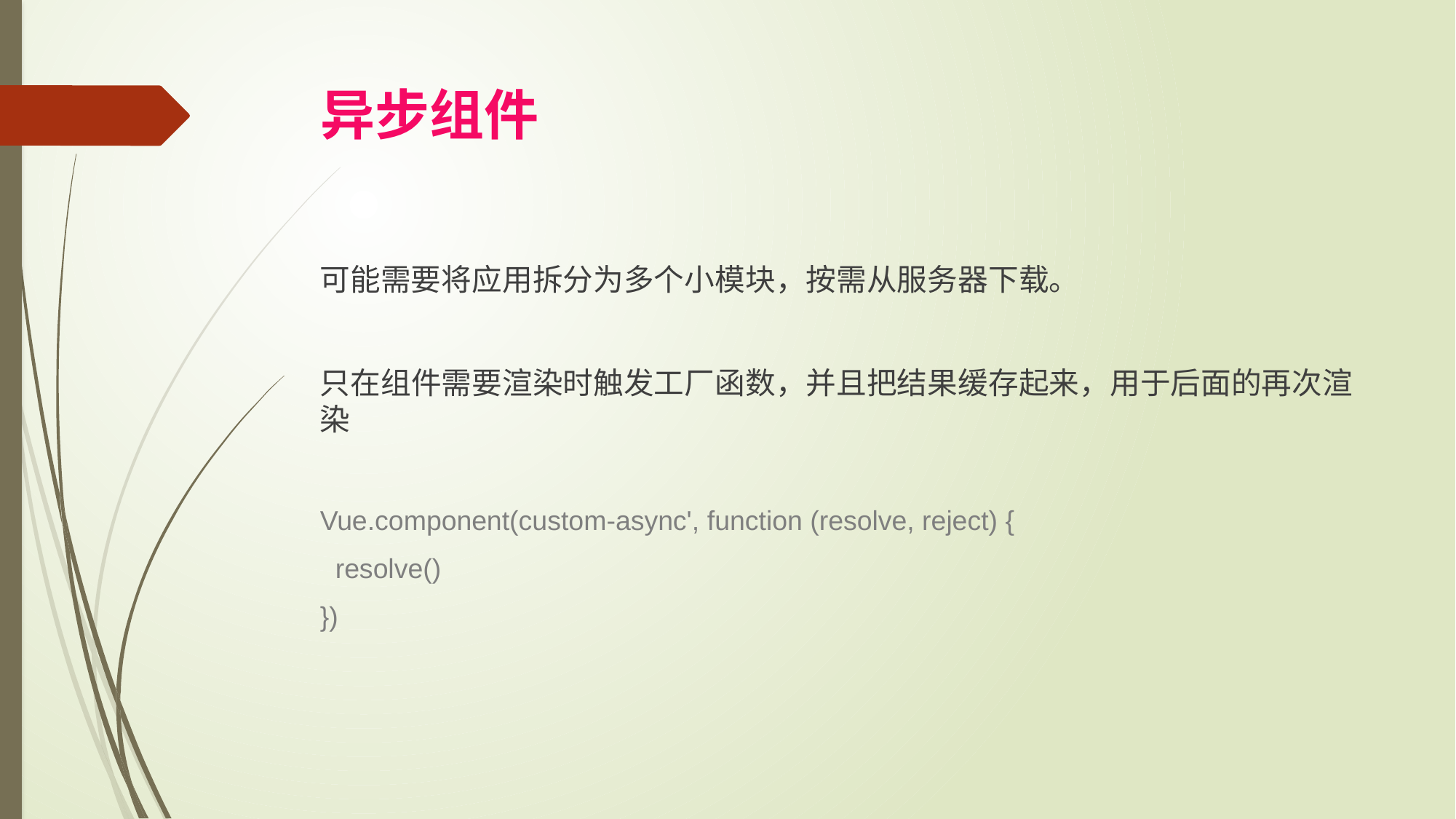

# 异步组件
可能需要将应用拆分为多个小模块，按需从服务器下载。

只在组件需要渲染时触发工厂函数，并且把结果缓存起来，用于后面的再次渲染

Vue.component(custom-async', function (resolve, reject) {
  resolve()
})